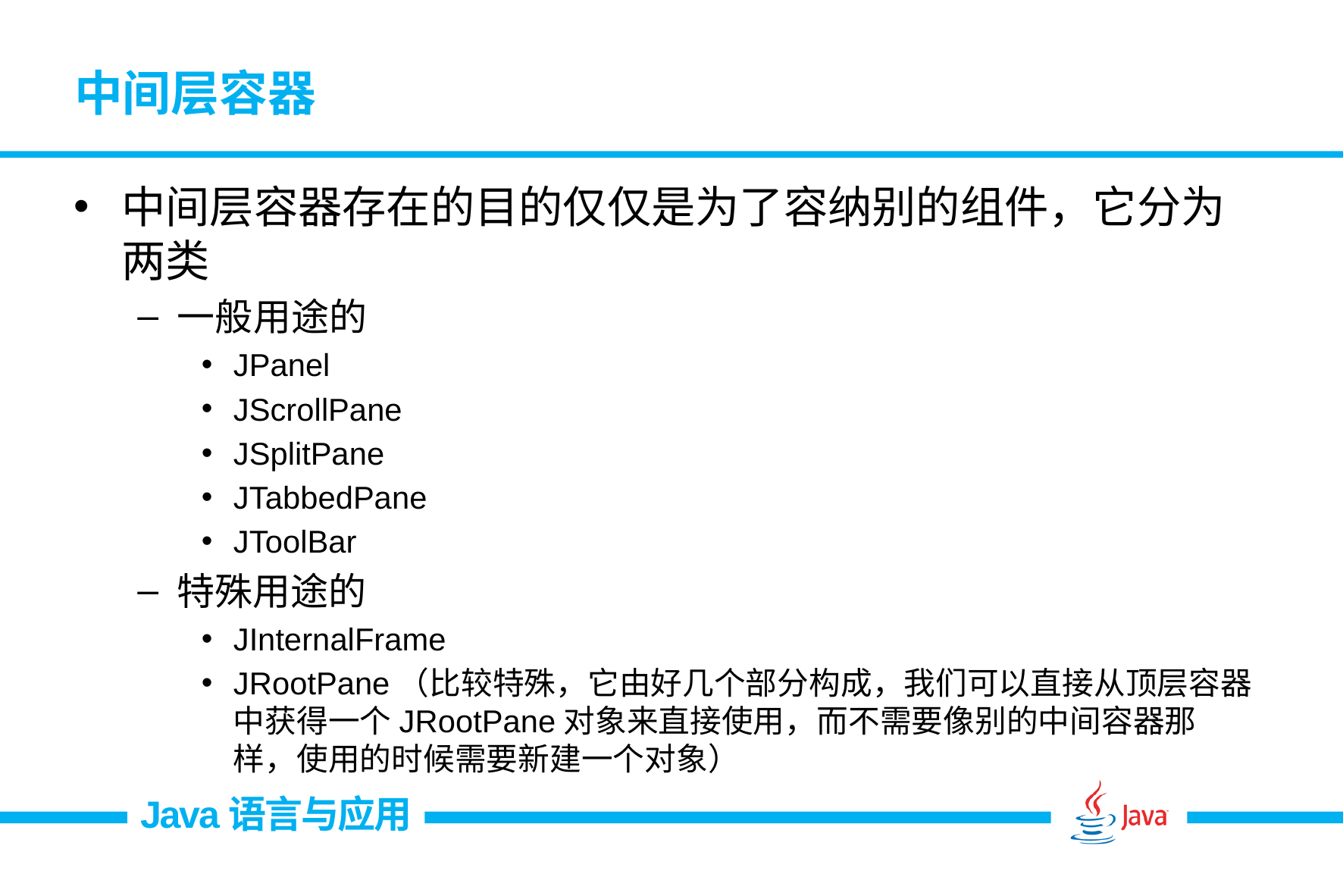

# 中间层容器
中间层容器存在的目的仅仅是为了容纳别的组件，它分为两类
一般用途的
JPanel
JScrollPane
JSplitPane
JTabbedPane
JToolBar
特殊用途的
JInternalFrame
JRootPane（比较特殊，它由好几个部分构成，我们可以直接从顶层容器中获得一个JRootPane对象来直接使用，而不需要像别的中间容器那样，使用的时候需要新建一个对象）